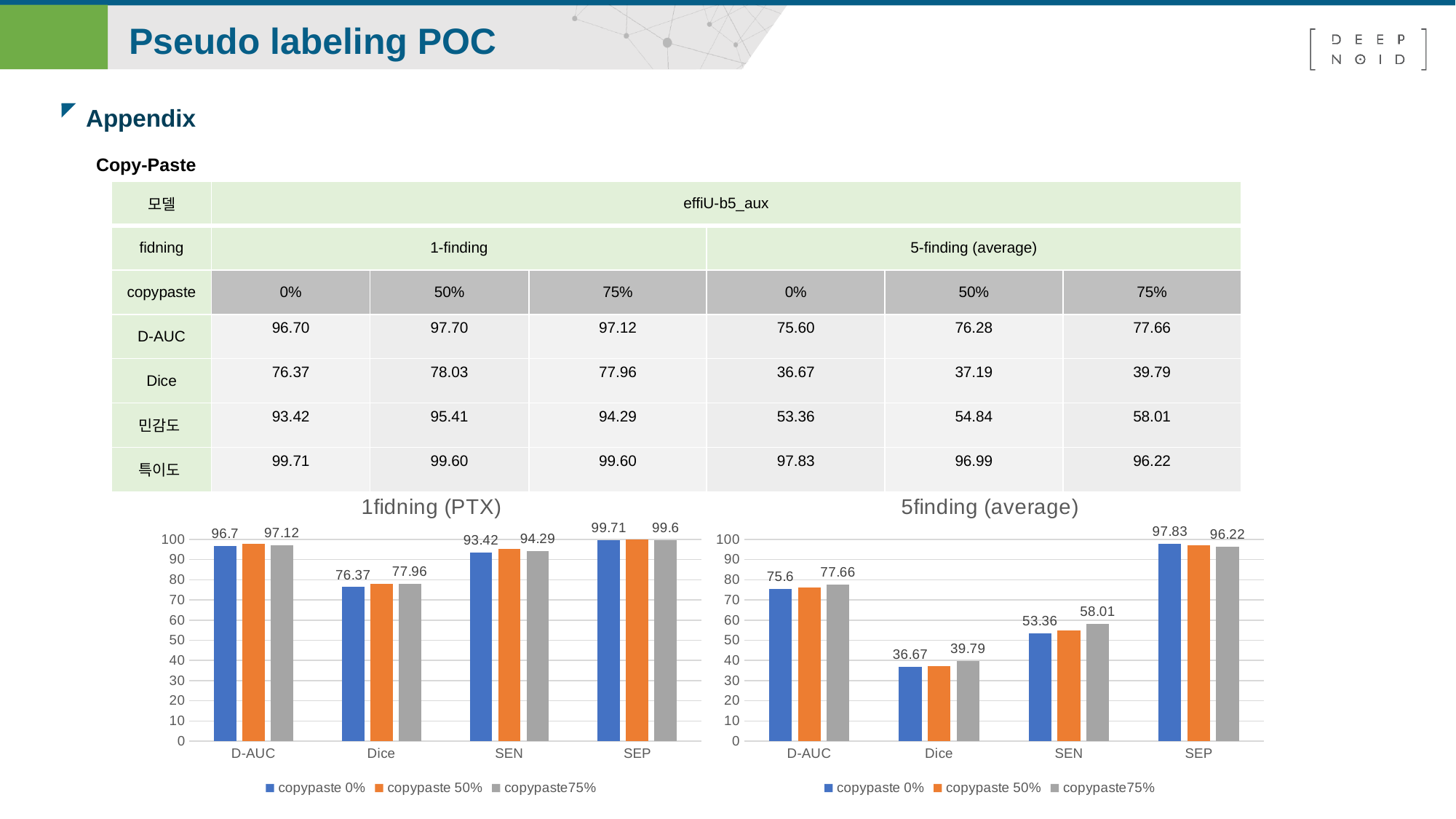

II 01.
Pseudo labeling POC
Appendix

Copy-Paste
| 모델 | effiU-b5\_aux |  |  |  |  |  |
| --- | --- | --- | --- | --- | --- | --- |
| fidning | 1-finding |  | exp6 | 5-finding (average) |  |  |
| copypaste | 0% | 50% | 75% | 0% | 50% | 75% |
| D-AUC | 96.70 | 97.70 | 97.12 | 75.60 | 76.28 | 77.66 |
| Dice | 76.37 | 78.03 | 77.96 | 36.67 | 37.19 | 39.79 |
| 민감도 | 93.42 | 95.41 | 94.29 | 53.36 | 54.84 | 58.01 |
| 특이도 | 99.71 | 99.60 | 99.60 | 97.83 | 96.99 | 96.22 |

### Chart: 1fidning (PTX)

| Category |  |  |  |
|---|---|---|---|
| D-AUC | 96.7 | 97.7 | 97.12 |
| Dice | 76.37 | 78.03 | 77.96 |
| SEN | 93.42 | 95.41 | 94.29 |
| SEP | 99.71 | 99.83 | 99.6 |

### Chart: 5finding (average)

| Category |  |  |  |
|---|---|---|---|
| D-AUC | 75.6 | 76.28 | 77.66 |
| Dice | 36.67 | 37.19 | 39.79 |
| SEN | 53.36 | 54.84 | 58.01 |
| SEP | 97.83 | 96.99 | 96.22 |